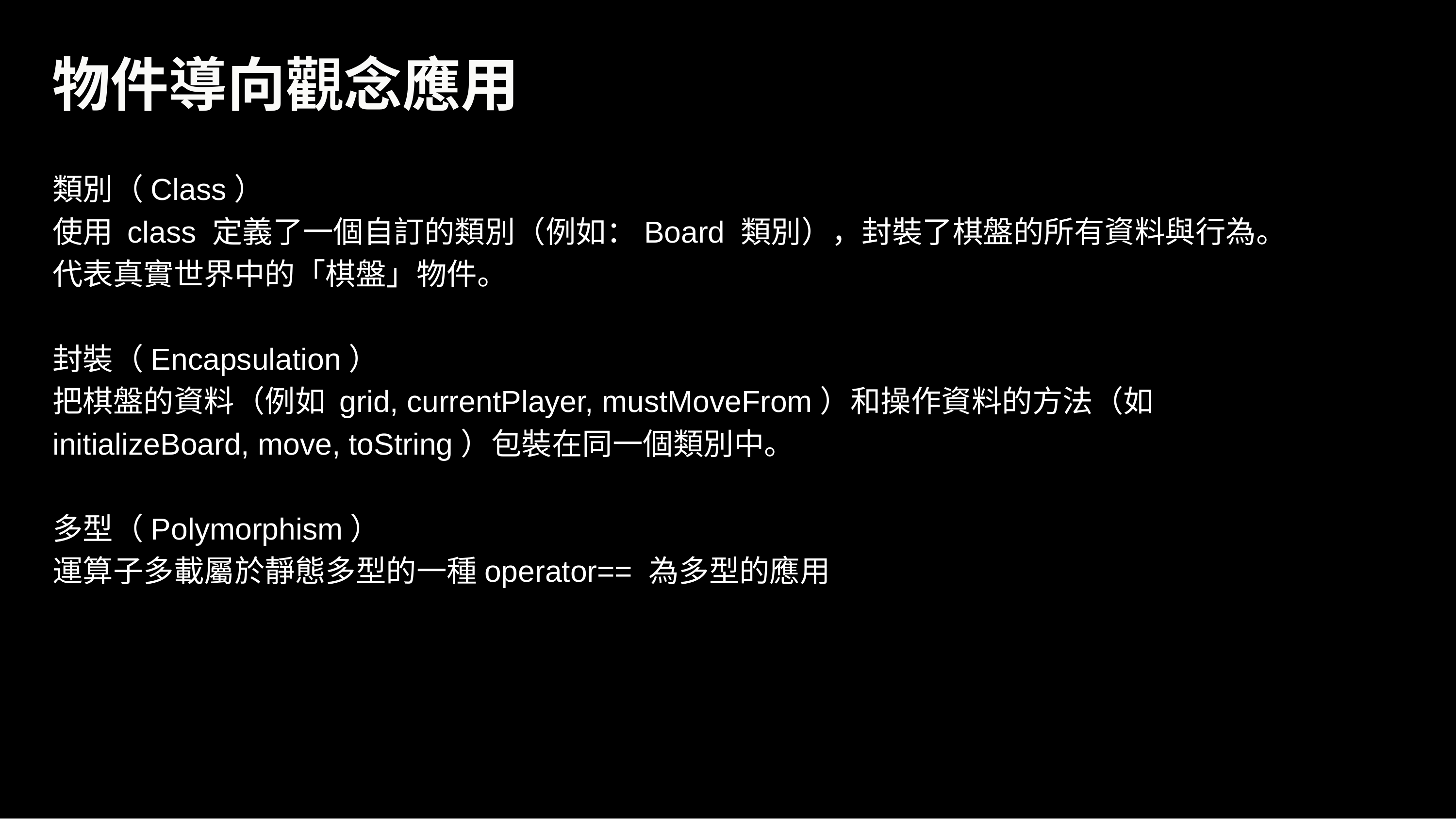

物件導向觀念應用

類別（Class）
使用 class 定義了一個自訂的類別（例如：Board 類別），封裝了棋盤的所有資料與行為。代表真實世界中的「棋盤」物件。

封裝（Encapsulation）
把棋盤的資料（例如 grid, currentPlayer, mustMoveFrom）和操作資料的方法（如 initializeBoard, move, toString）包裝在同一個類別中。

多型（Polymorphism）
運算子多載屬於靜態多型的一種operator== 為多型的應用

嘉里基金。「Fintech 的發展：後危機時代的新模範？作者： Douglas W. Arner，Janos Nathan Barberis，Ross P. Buckley :: SSRN。」
社會科學研究網，2015 年 10 月 1 日，papers.ssrn.com/sol3/papers.cfm?abstract_id=2676553。存取於 2021 年 4 月 5 日。